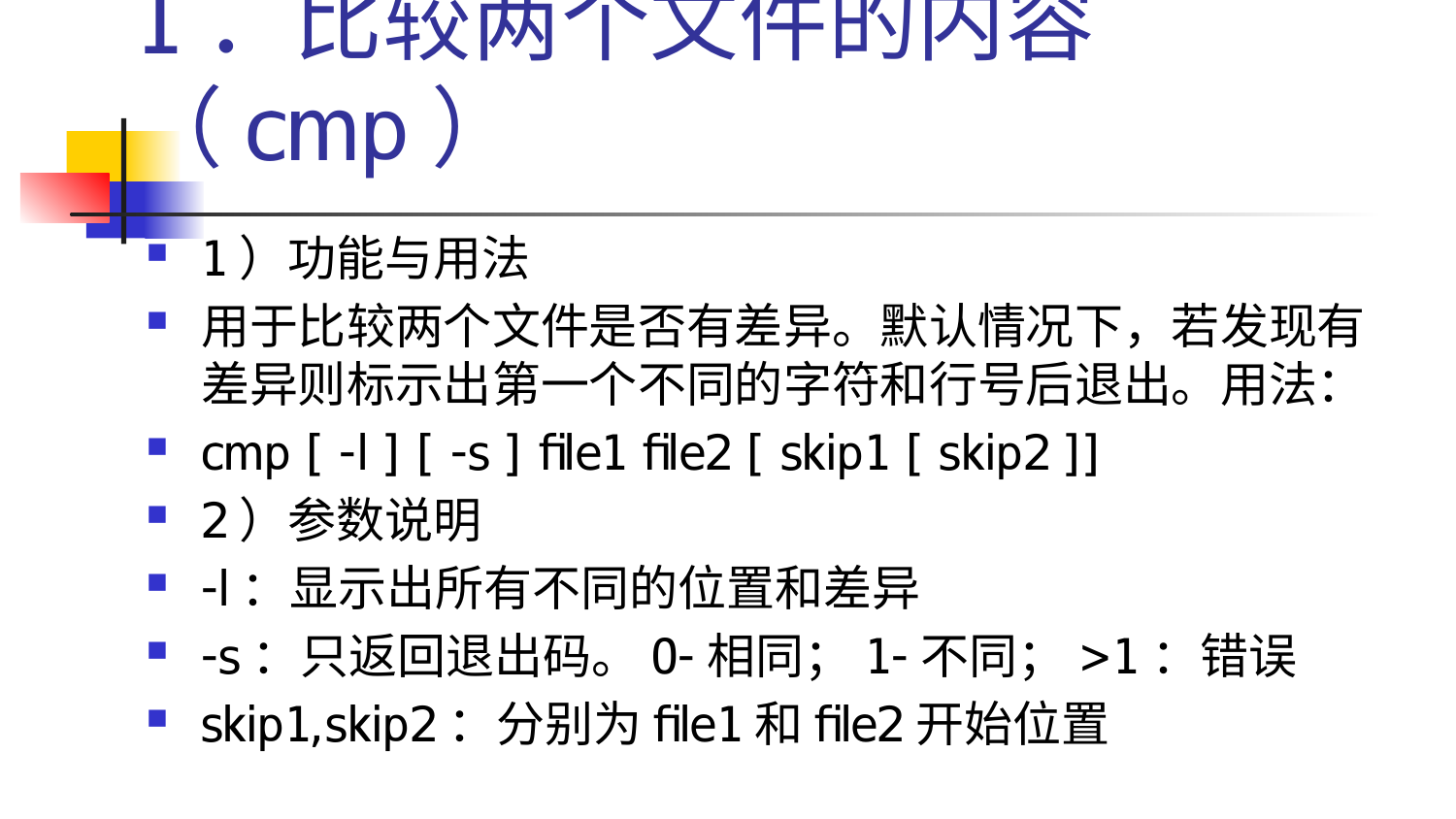

# 1．比较两个文件的内容（cmp）
1）功能与用法
用于比较两个文件是否有差异。默认情况下，若发现有差异则标示出第一个不同的字符和行号后退出。用法：
cmp [ -l ] [ -s ] file1 file2 [ skip1 [ skip2 ]]
2）参数说明
-l：显示出所有不同的位置和差异
-s：只返回退出码。0-相同；1-不同；>1：错误
skip1,skip2：分别为file1和file2开始位置